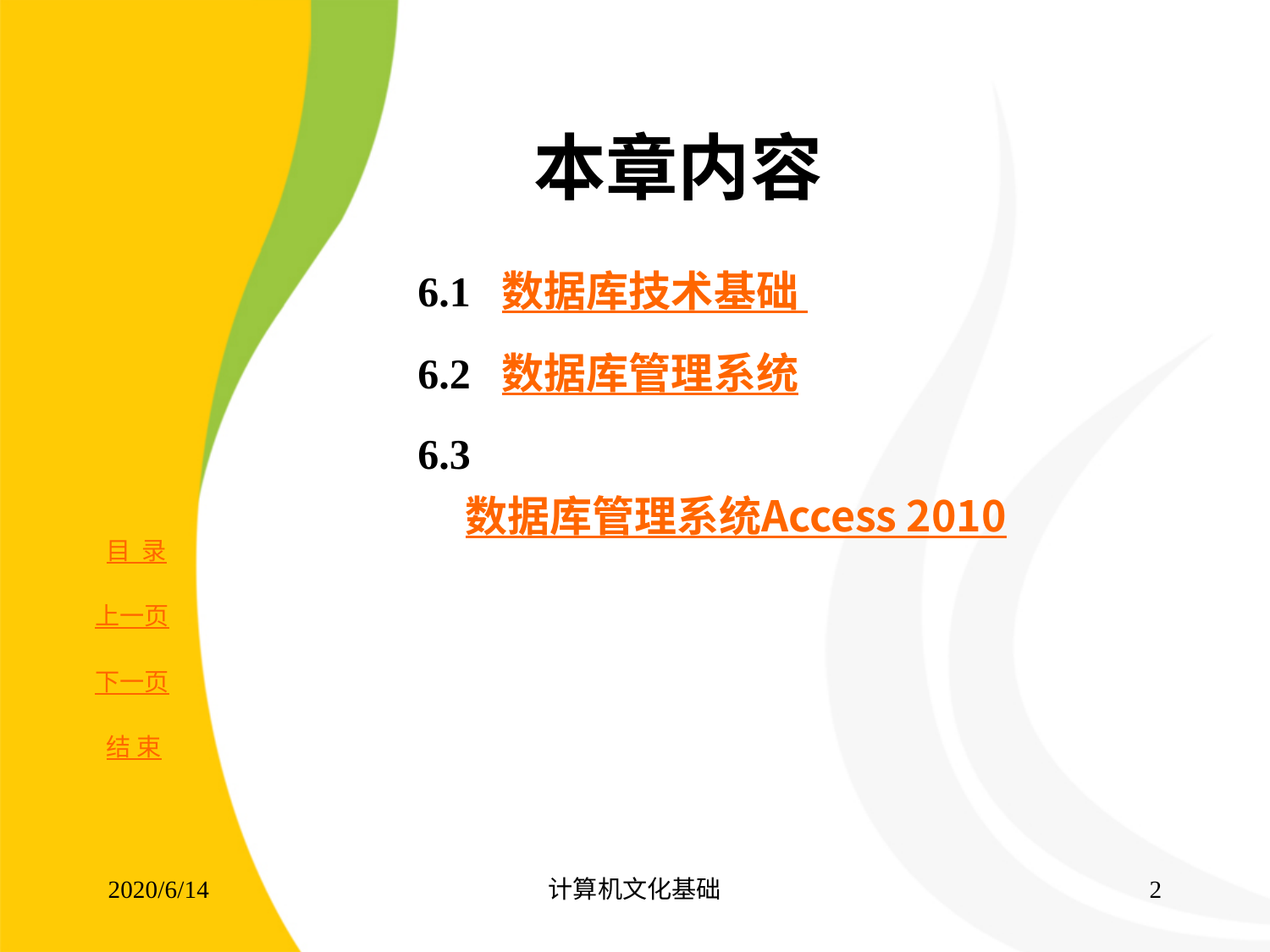

# 本章内容
6.1  数据库技术基础
6.2  数据库管理系统
6.3  数据库管理系统Access 2010

2020/6/14
计算机文化基础
2